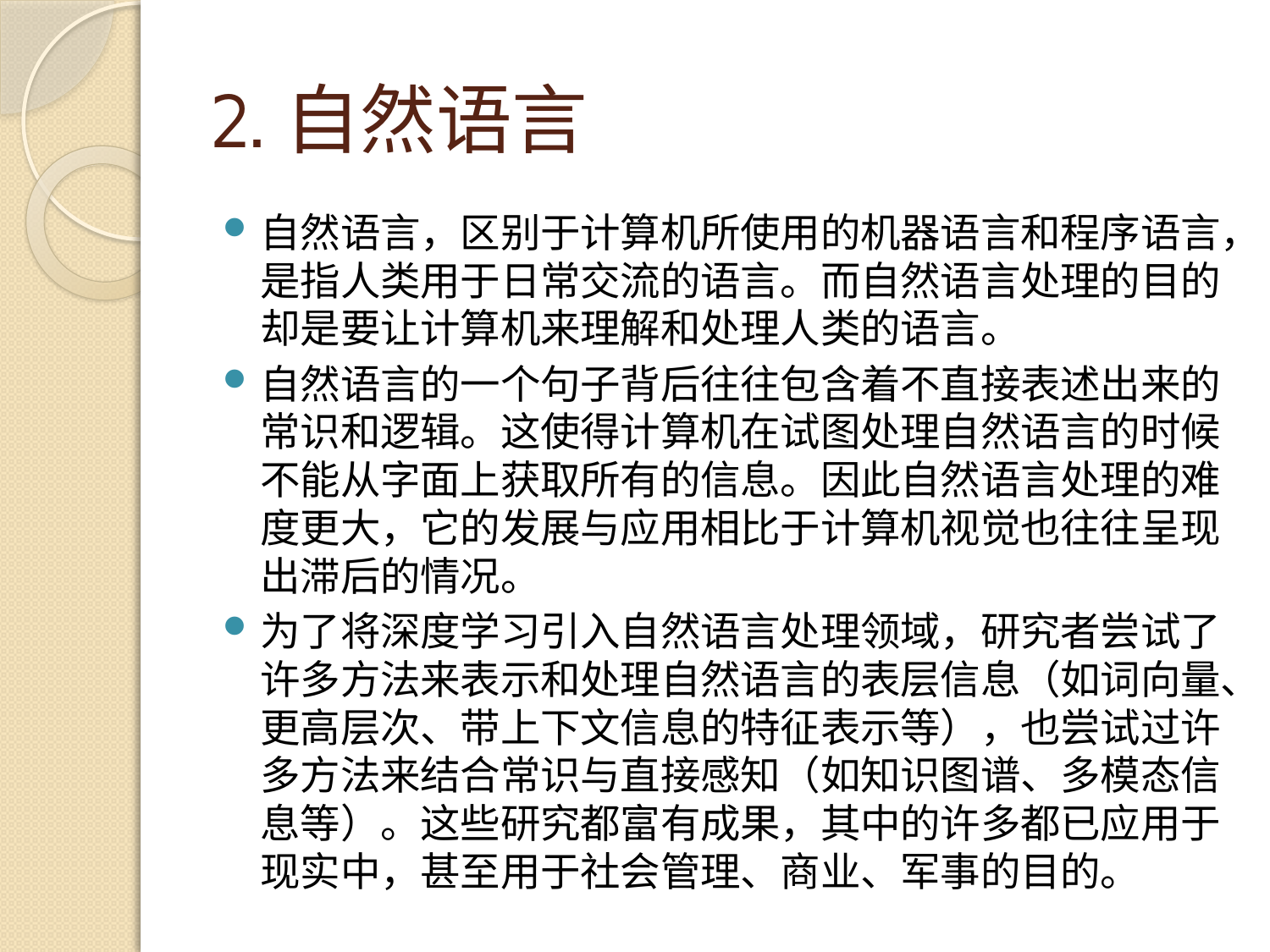

# 2.自然语言
自然语言，区别于计算机所使用的机器语言和程序语言，是指人类用于日常交流的语言。而自然语言处理的目的却是要让计算机来理解和处理人类的语言。
自然语言的一个句子背后往往包含着不直接表述出来的常识和逻辑。这使得计算机在试图处理自然语言的时候不能从字面上获取所有的信息。因此自然语言处理的难度更大，它的发展与应用相比于计算机视觉也往往呈现出滞后的情况。
为了将深度学习引入自然语言处理领域，研究者尝试了许多方法来表示和处理自然语言的表层信息（如词向量、更高层次、带上下文信息的特征表示等），也尝试过许多方法来结合常识与直接感知（如知识图谱、多模态信息等）。这些研究都富有成果，其中的许多都已应用于现实中，甚至用于社会管理、商业、军事的目的。